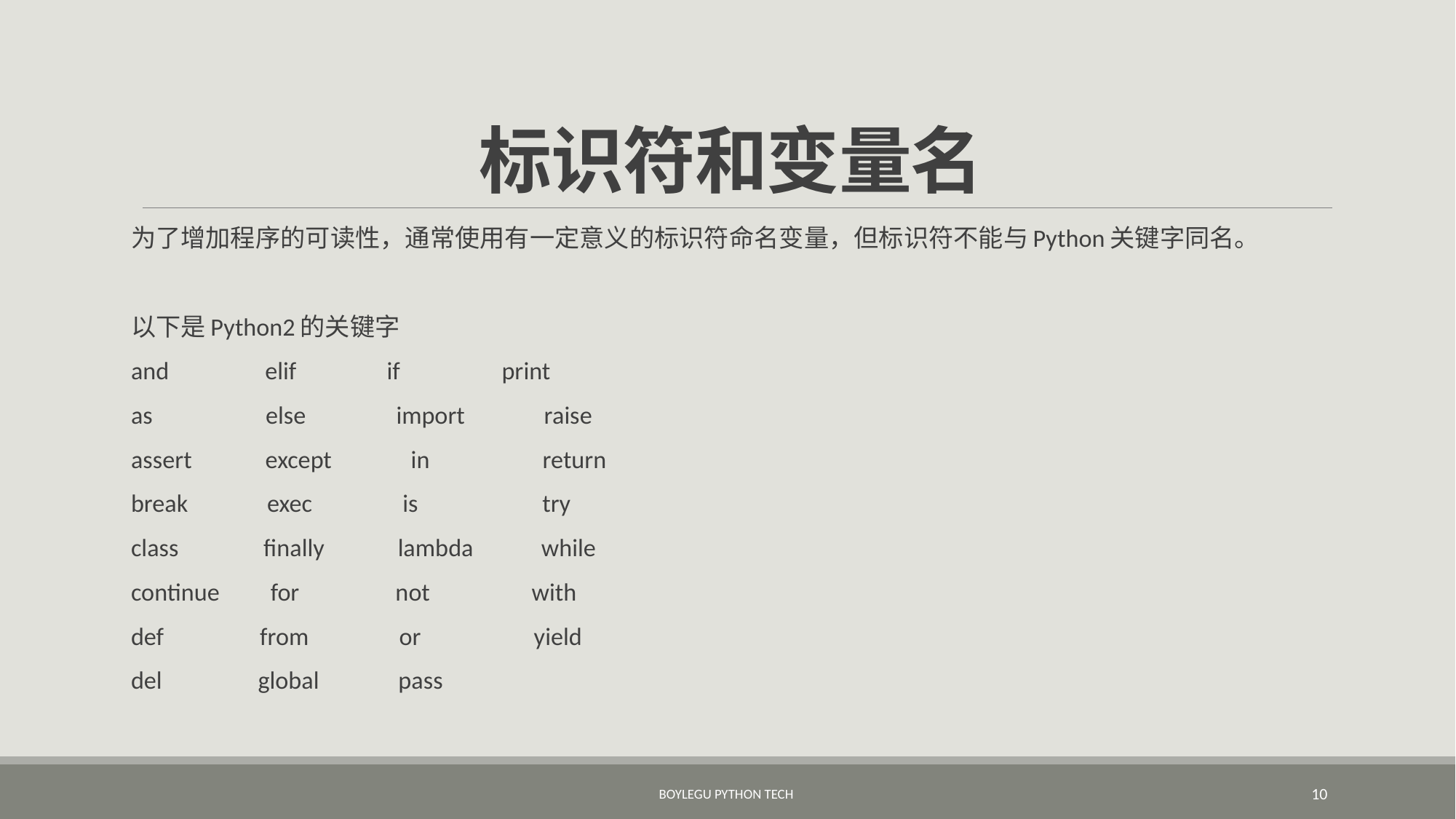

# 标识符和变量名
为了增加程序的可读性，通常使用有一定意义的标识符命名变量，但标识符不能与Python关键字同名。

以下是Python2的关键字
and                 elif                if                  print
as                    else                import              raise
assert             except              in                    return
break              exec                is                      try
class               finally             lambda            while
continue         for                 not                  with
def                 from                or                    yield
del                 global              pass

BoyleGu Python Tech
10